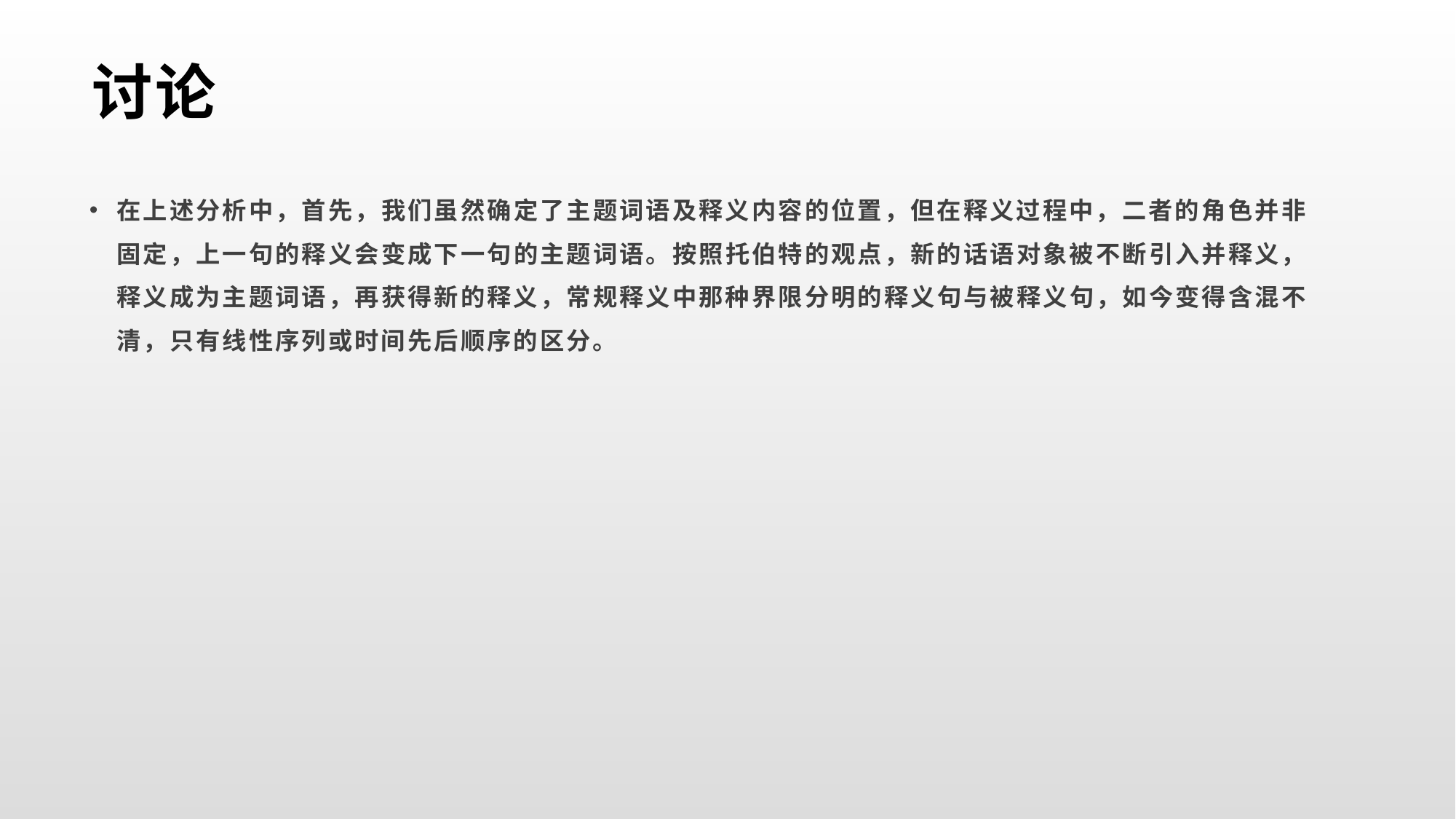

# 讨论
在上述分析中，首先，我们虽然确定了主题词语及释义内容的位置，但在释义过程中，二者的角色并非固定，上一句的释义会变成下一句的主题词语。按照托伯特的观点，新的话语对象被不断引入并释义，释义成为主题词语，再获得新的释义，常规释义中那种界限分明的释义句与被释义句，如今变得含混不清，只有线性序列或时间先后顺序的区分。